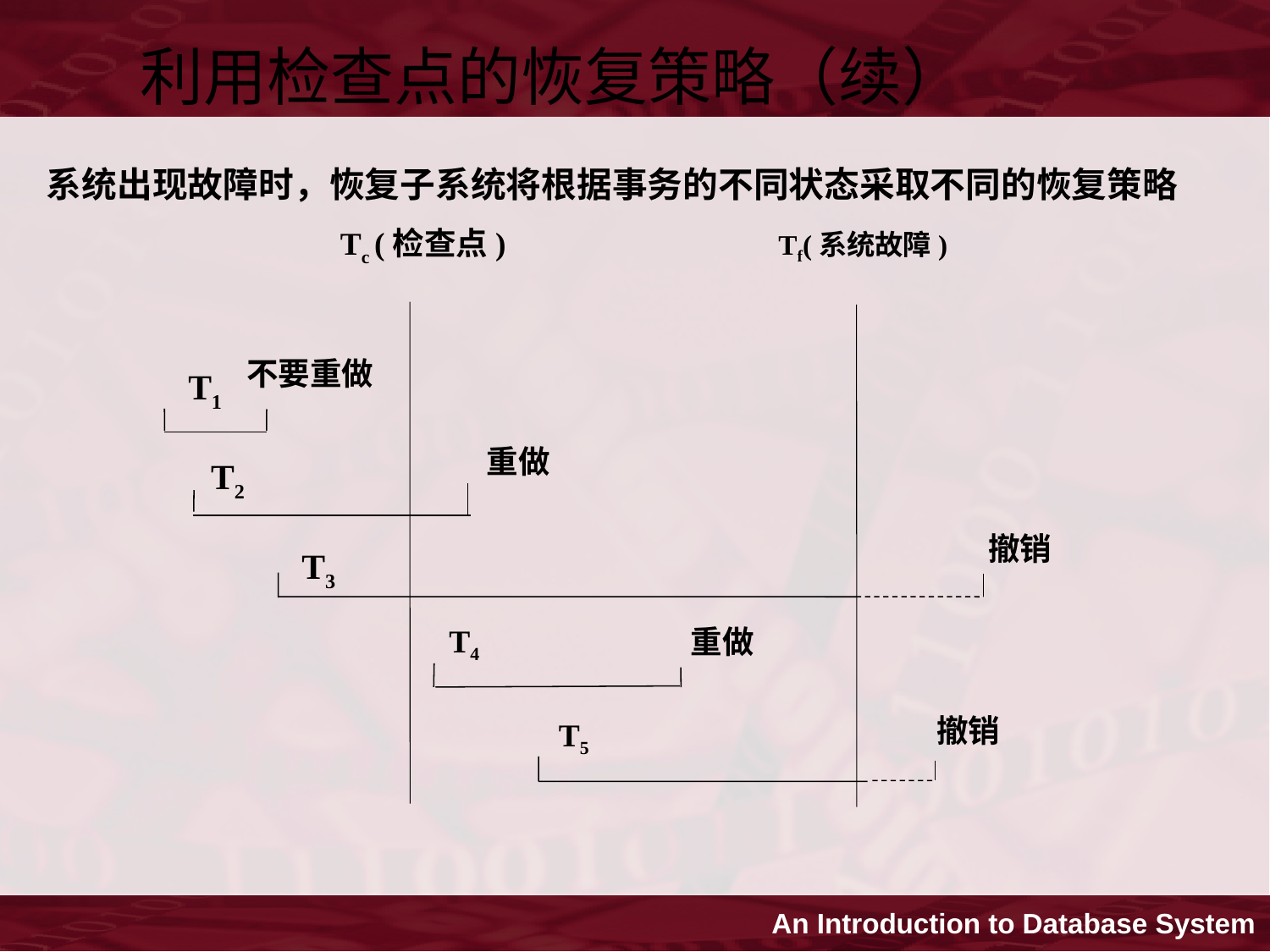

利用检查点的恢复策略（续）
系统出现故障时，恢复子系统将根据事务的不同状态采取不同的恢复策略
Tc (检查点)
Tf(系统故障)

不要重做
T1

 重做
T2

撤销
T3

T4

 重做

撤销
T5